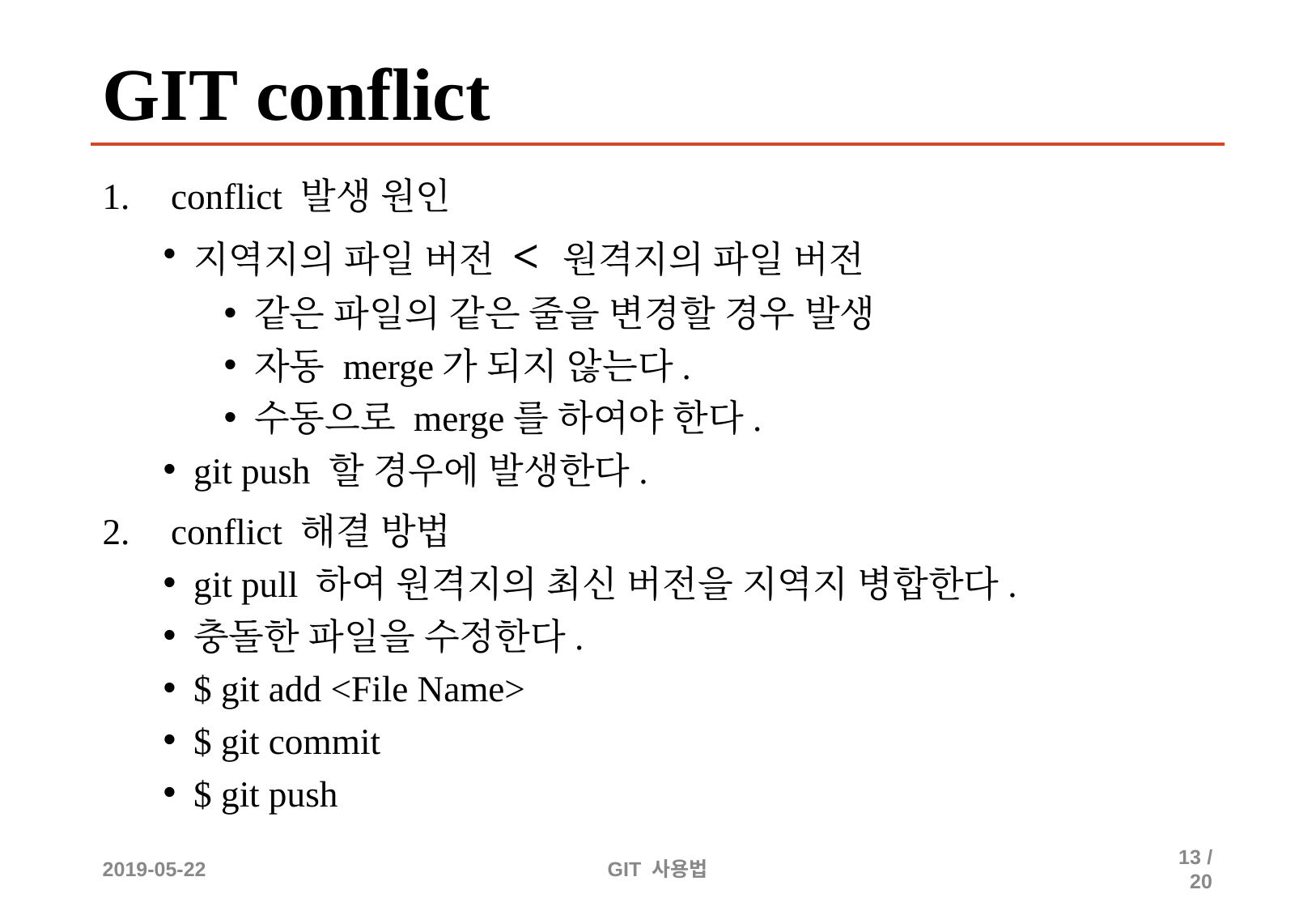

# GIT conflict
conflict 발생 원인
지역지의 파일 버전 < 원격지의 파일 버전
같은 파일의 같은 줄을 변경할 경우 발생
자동 merge가 되지 않는다.
수동으로 merge를 하여야 한다.
git push 할 경우에 발생한다.
conflict 해결 방법
git pull 하여 원격지의 최신 버전을 지역지 병합한다.
충돌한 파일을 수정한다.
$ git add <File Name>
$ git commit
$ git push
2019-05-22
GIT 사용법
13 / 20